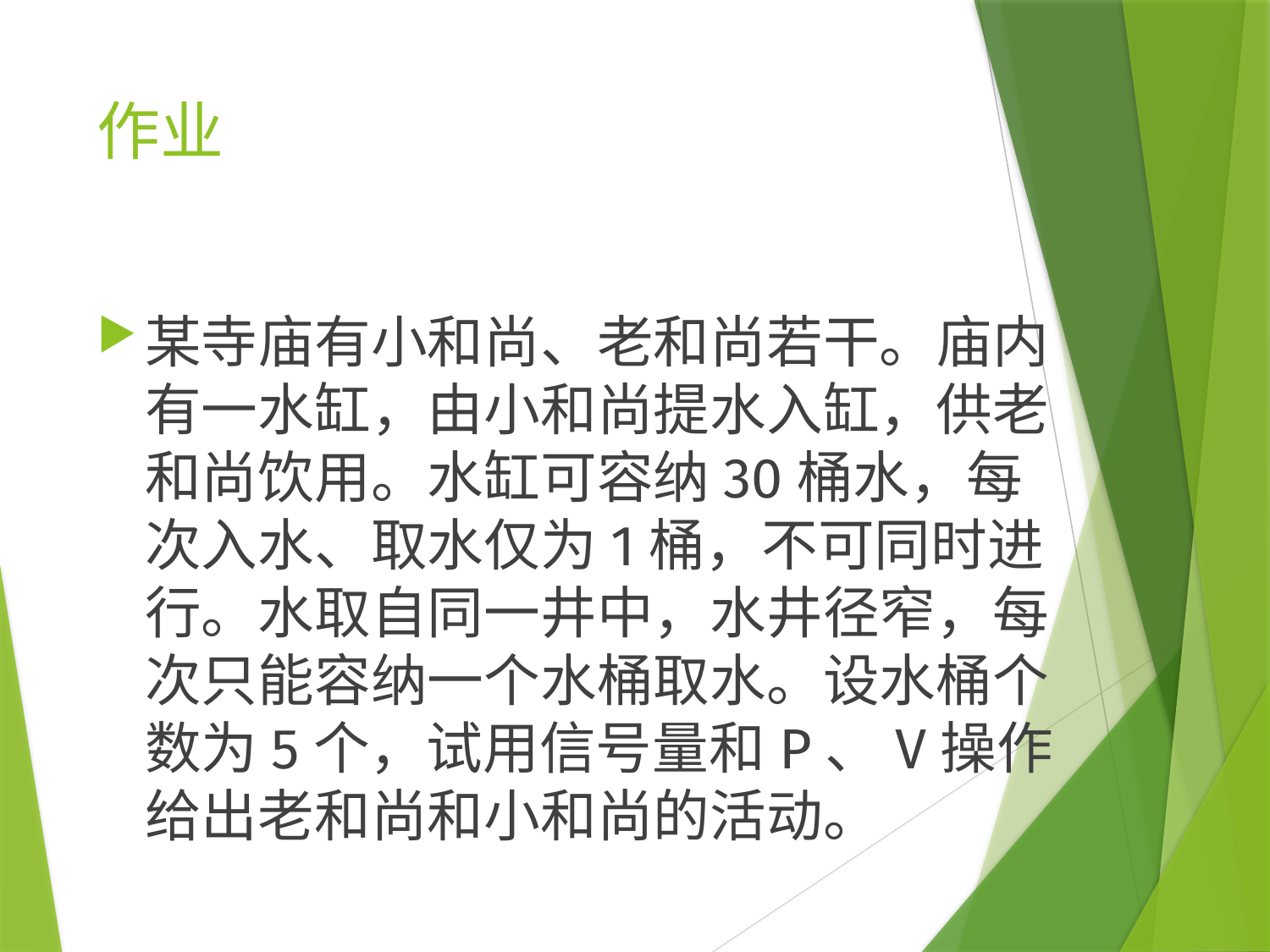

# 作业
某寺庙有小和尚、老和尚若干。庙内有一水缸，由小和尚提水入缸，供老和尚饮用。水缸可容纳30桶水，每次入水、取水仅为1桶，不可同时进行。水取自同一井中，水井径窄，每次只能容纳一个水桶取水。设水桶个数为5个，试用信号量和P、V操作给出老和尚和小和尚的活动。